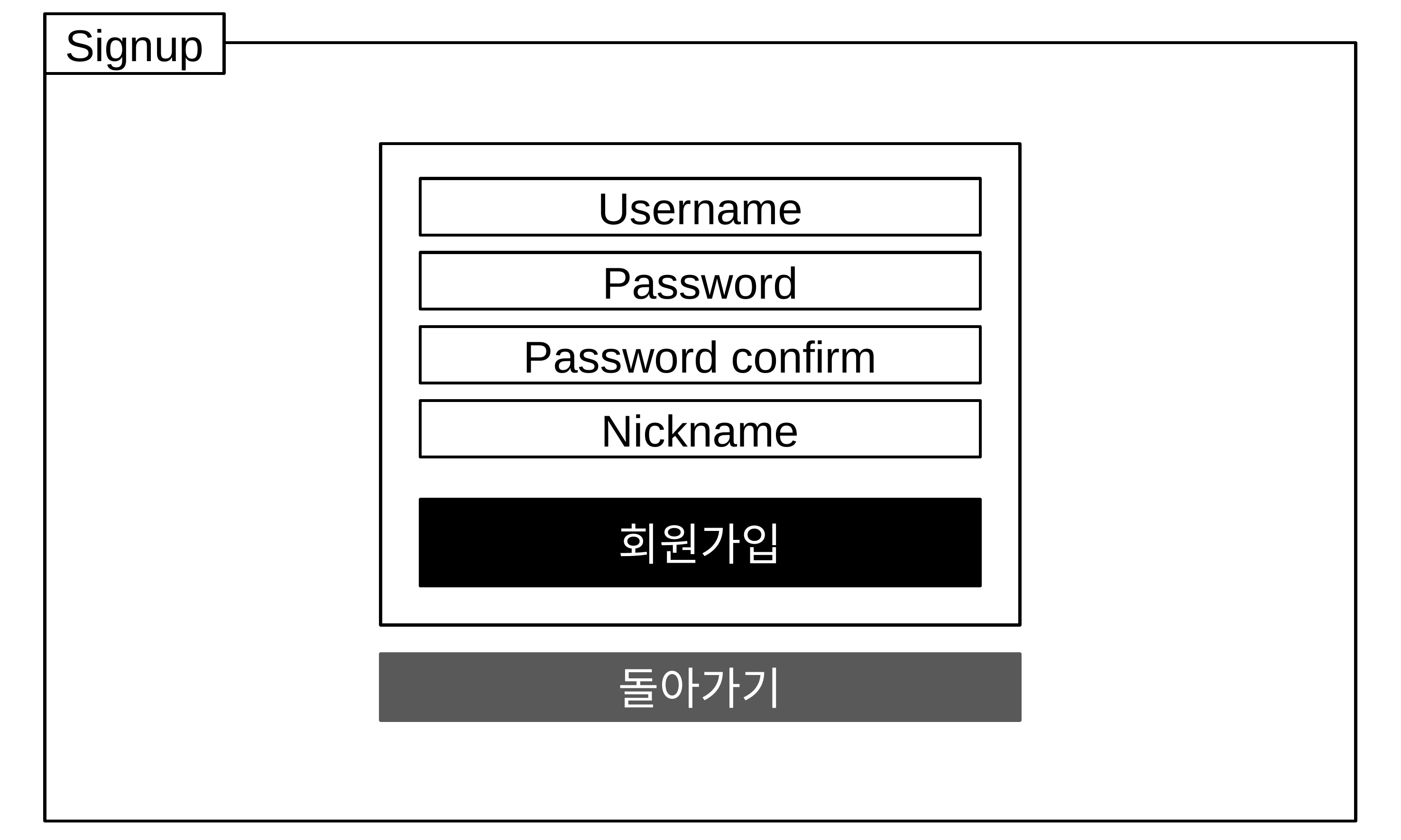

Signup

Username
Password
Password confirm
Nickname
회원가입
돌아가기